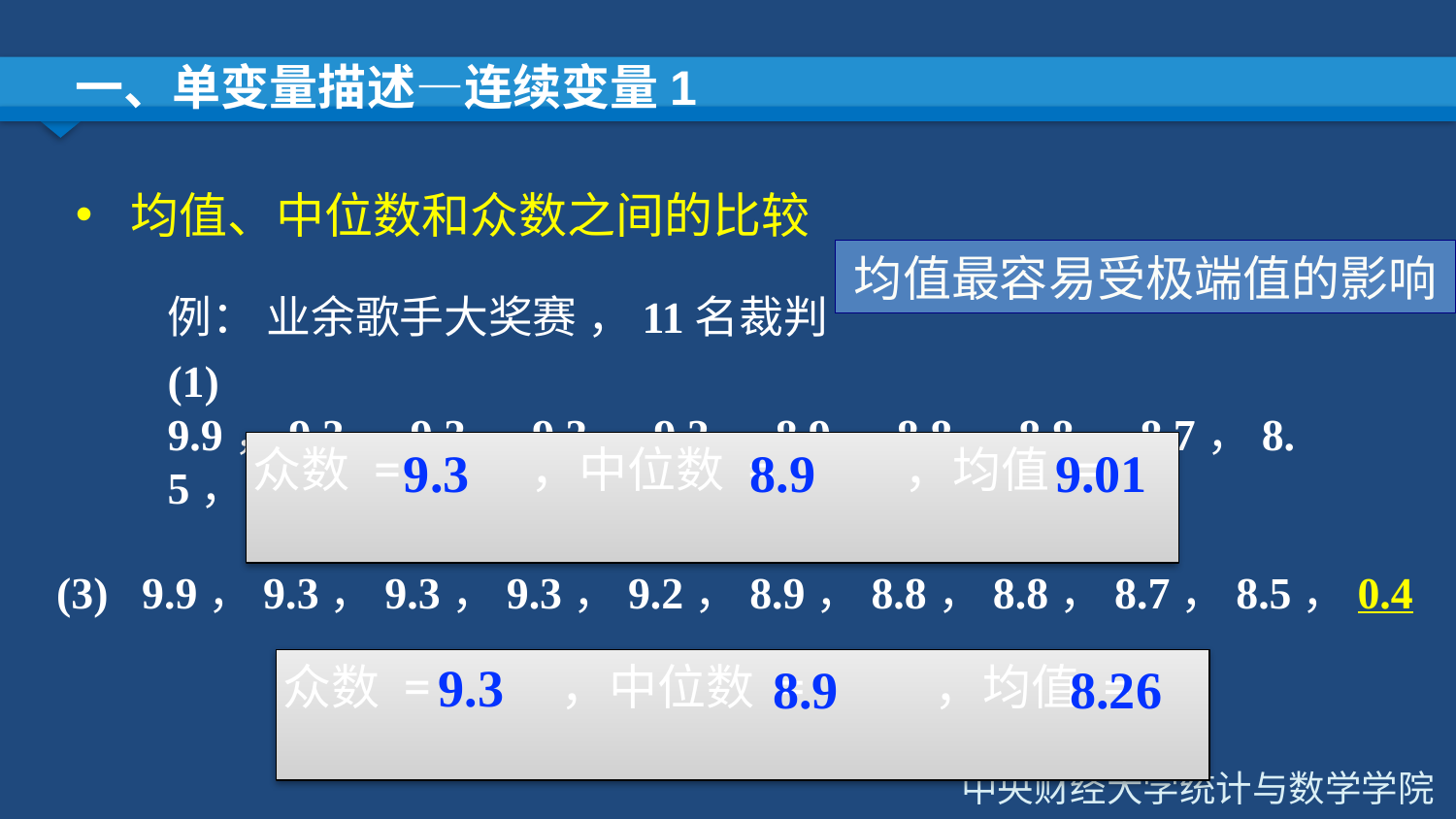

# 一、单变量描述—连续变量1
均值、中位数和众数之间的比较

均值最容易受极端值的影响
例： 业余歌手大奖赛 ，11名裁判
(1)   9.9，9.3，9.3，9.3，9.2，8.9，8.8，8.8，8.7，8.5，8.4
众数 =    ，中位数 =    ，均值 =
9.3
8.9
9.01
(3)   9.9，9.3，9.3，9.3，9.2，8.9，8.8，8.8，8.7，8.5，0.4
9.3
8.9
8.26
众数 =    ，中位数 =    ，均值 =